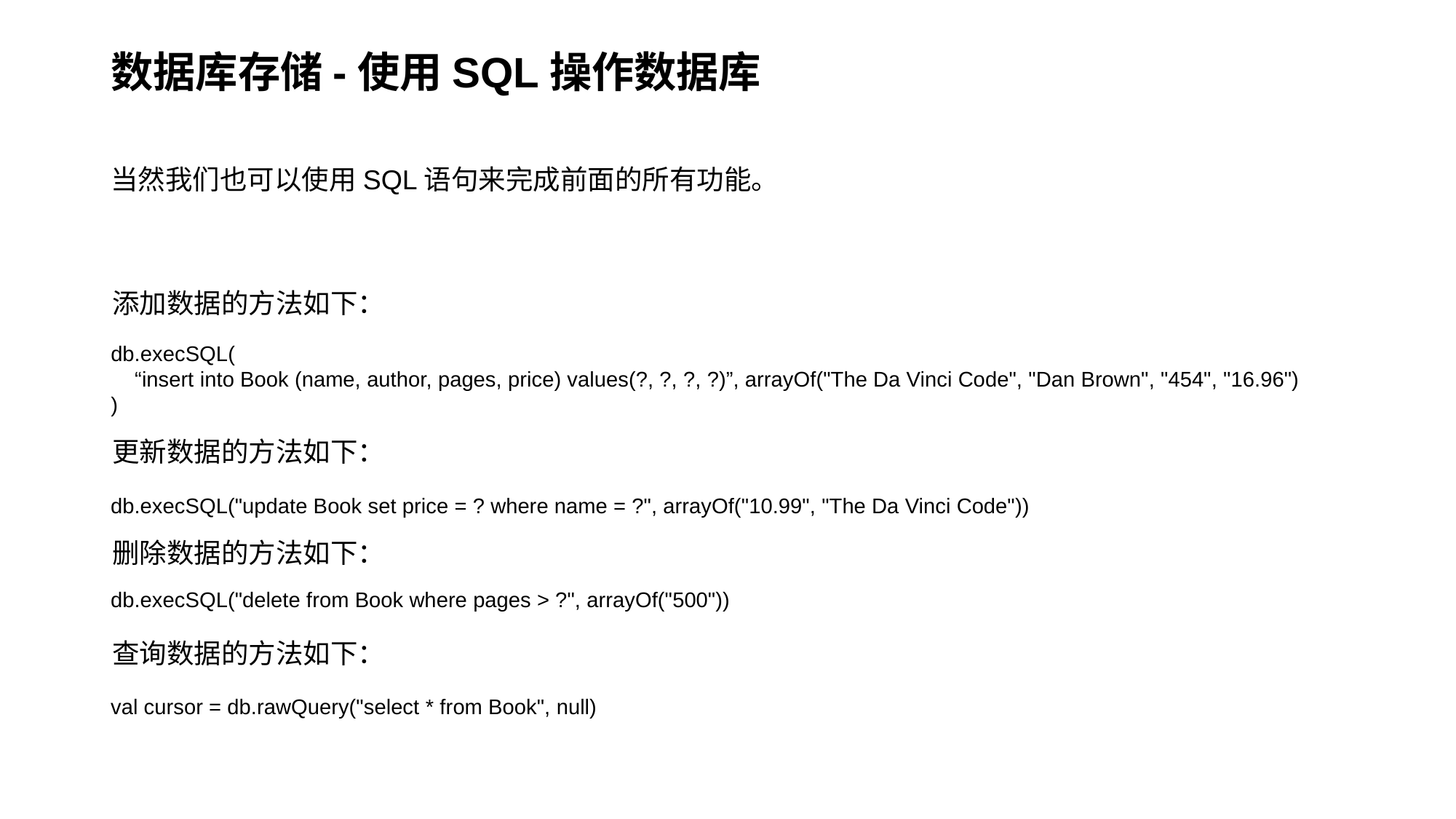

# 数据库存储-使用SQL操作数据库
当然我们也可以使用SQL语句来完成前面的所有功能。
添加数据的方法如下：
db.execSQL(
    “insert into Book (name, author, pages, price) values(?, ?, ?, ?)”, arrayOf("The Da Vinci Code", "Dan Brown", "454", "16.96")
)
更新数据的方法如下：
db.execSQL("update Book set price = ? where name = ?", arrayOf("10.99", "The Da Vinci Code"))
删除数据的方法如下：
db.execSQL("delete from Book where pages > ?", arrayOf("500"))
查询数据的方法如下：
val cursor = db.rawQuery("select * from Book", null)